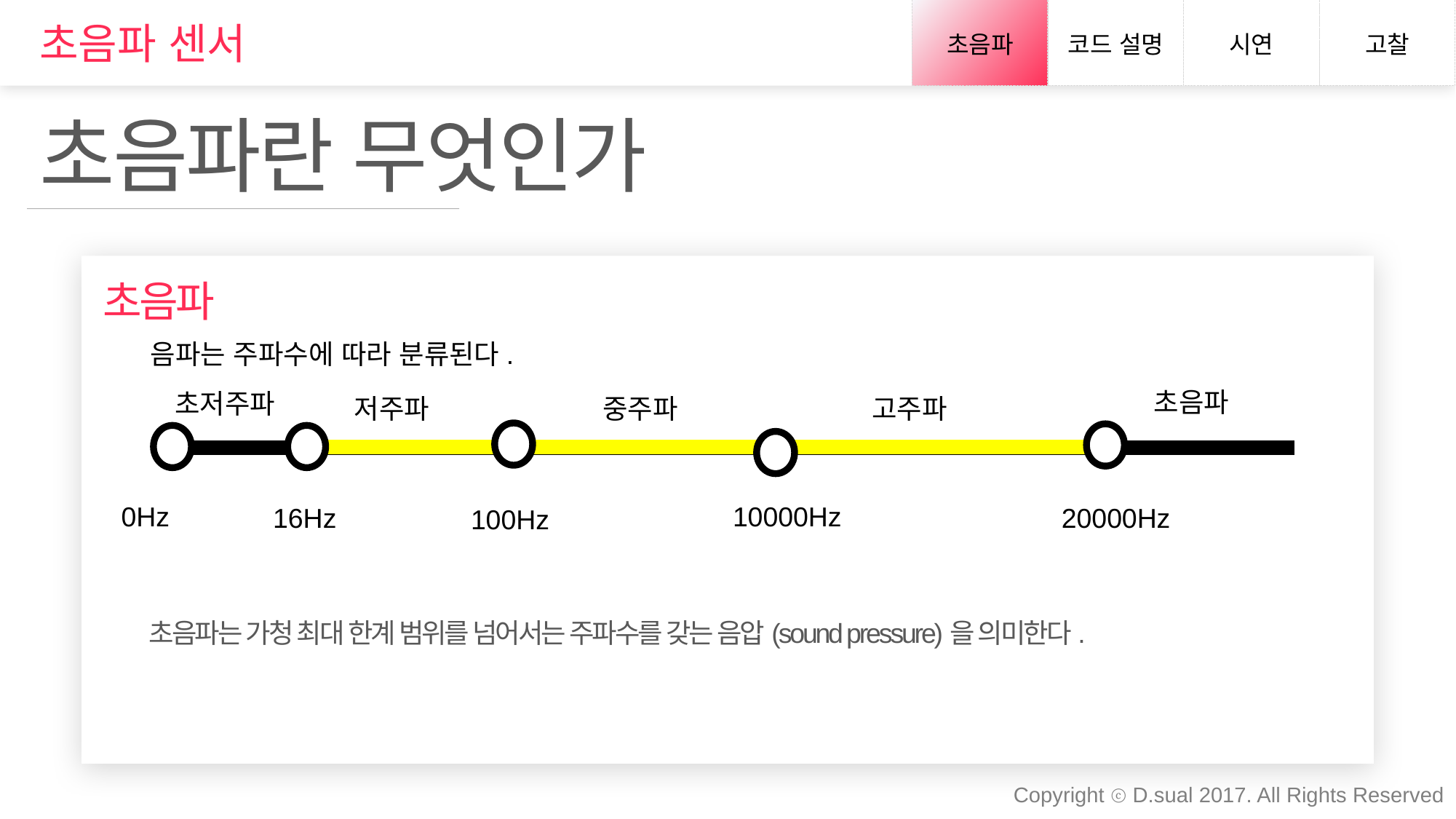

초음파 센서
초음파
코드 설명
시연
고찰
초음파란 무엇인가

초음파
음파는 주파수에 따라 분류된다.
초음파
초저주파
저주파
중주파
고주파

0Hz
10000Hz
20000Hz
16Hz
100Hz

초음파는 가청 최대 한계 범위를 넘어서는 주파수를 갖는 음압(sound pressure)을 의미한다.
Copyright ⓒ D.sual 2017. All Rights Reserved